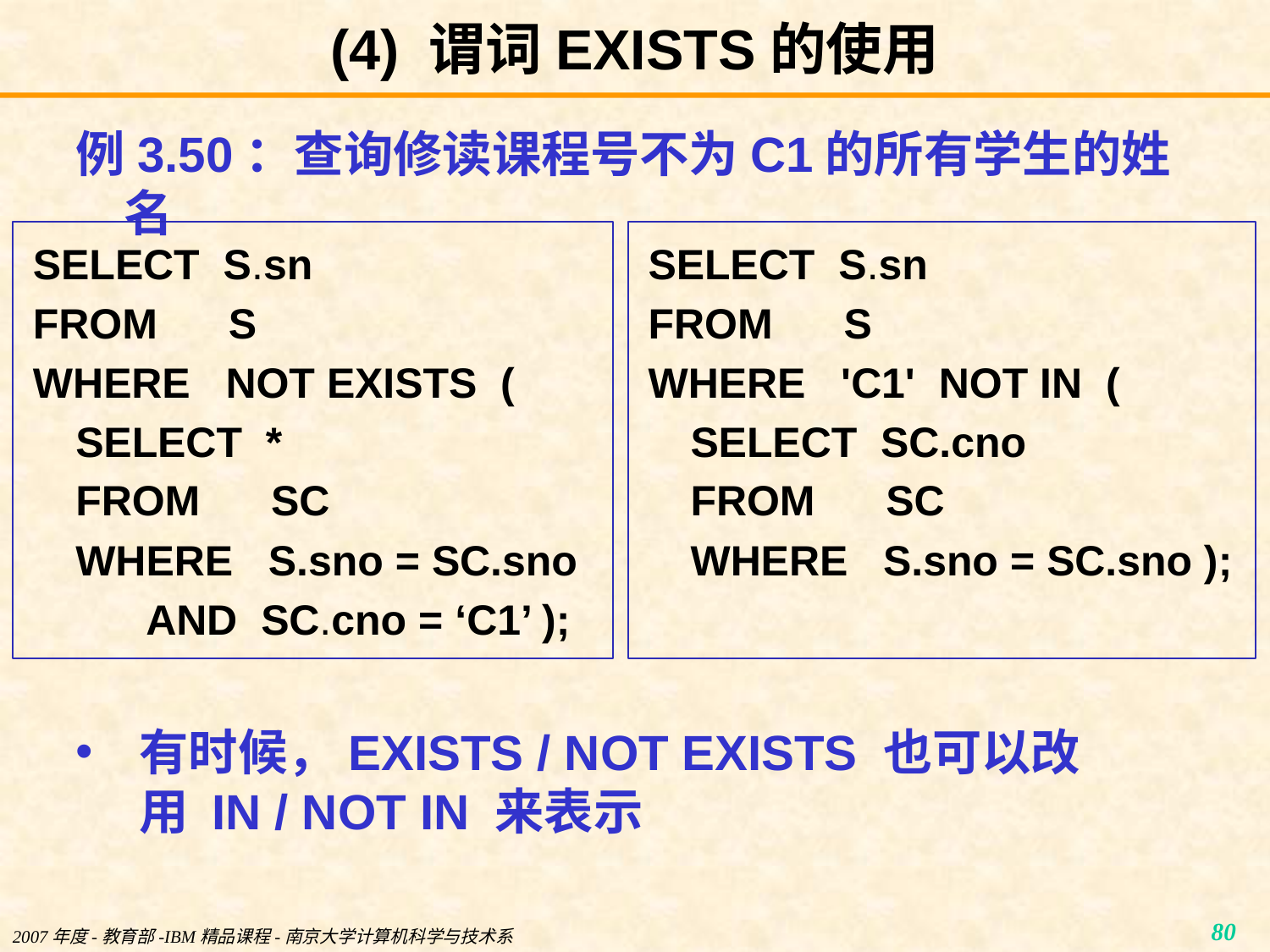

# (4) 谓词EXISTS的使用
例3.50：查询修读课程号不为C1的所有学生的姓名
SELECT  S.sn
FROM      S
WHERE   NOT EXISTS  (
SELECT  *
FROM      SC
WHERE   S.sno = SC.sno
AND  SC.cno = ‘C1’ );
SELECT  S.sn
FROM      S
WHERE   'C1'  NOT IN  (
SELECT  SC.cno
FROM      SC
WHERE   S.sno = SC.sno );

有时候，EXISTS / NOT EXISTS 也可以改用 IN / NOT IN 来表示
80
2007年度-教育部-IBM精品课程-南京大学计算机科学与技术系